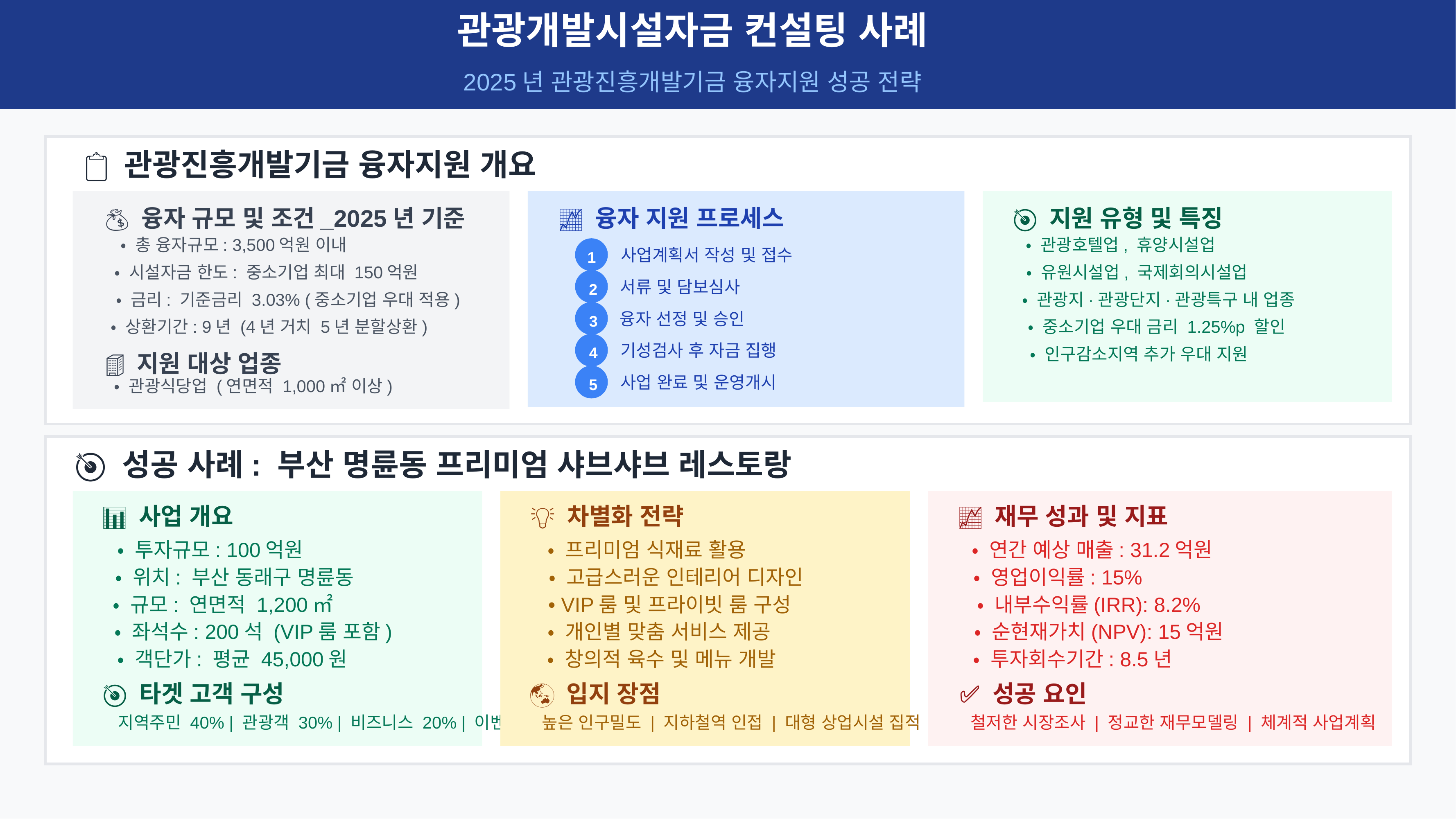

관광개발시설자금 컨설팅 사례
2025년 관광진흥개발기금 융자지원 성공 전략

📋 관광진흥개발기금 융자지원 개요

💰 융자 규모 및 조건_2025년 기준
📈 융자 지원 프로세스
🎯 지원 유형 및 특징
• 총 융자규모: 3,500억원 이내
• 관광호텔업, 휴양시설업

사업계획서 작성 및 접수
1

서류 및 담보심사
2

융자 선정 및 승인
3

기성검사 후 자금 집행
4

사업 완료 및 운영개시
5
• 시설자금 한도: 중소기업 최대 150억원
• 유원시설업, 국제회의시설업
• 금리: 기준금리 3.03% (중소기업 우대 적용)
• 관광지·관광단지·관광특구 내 업종
• 상환기간: 9년 (4년 거치 5년 분할상환)
• 중소기업 우대 금리 1.25%p 할인
• 인구감소지역 추가 우대 지원
🏢 지원 대상 업종
• 관광식당업 (연면적 1,000㎡ 이상)

🎯 성공 사례: 부산 명륜동 프리미엄 샤브샤브 레스토랑

📊 사업 개요
💡 차별화 전략
📈 재무 성과 및 지표
• 투자규모: 100억원
• 프리미엄 식재료 활용
• 연간 예상 매출: 31.2억원
• 위치: 부산 동래구 명륜동
• 고급스러운 인테리어 디자인
• 영업이익률: 15%
• 규모: 연면적 1,200㎡
• VIP룸 및 프라이빗 룸 구성
• 내부수익률(IRR): 8.2%
• 좌석수: 200석 (VIP룸 포함)
• 개인별 맞춤 서비스 제공
• 순현재가치(NPV): 15억원
• 객단가: 평균 45,000원
• 창의적 육수 및 메뉴 개발
• 투자회수기간: 8.5년
🎯 타겟 고객 구성
🌏 입지 장점
✅ 성공 요인
지역주민 40% | 관광객 30% | 비즈니스 20% | 이벤트 10%
높은 인구밀도 | 지하철역 인접 | 대형 상업시설 집적
철저한 시장조사 | 정교한 재무모델링 | 체계적 사업계획